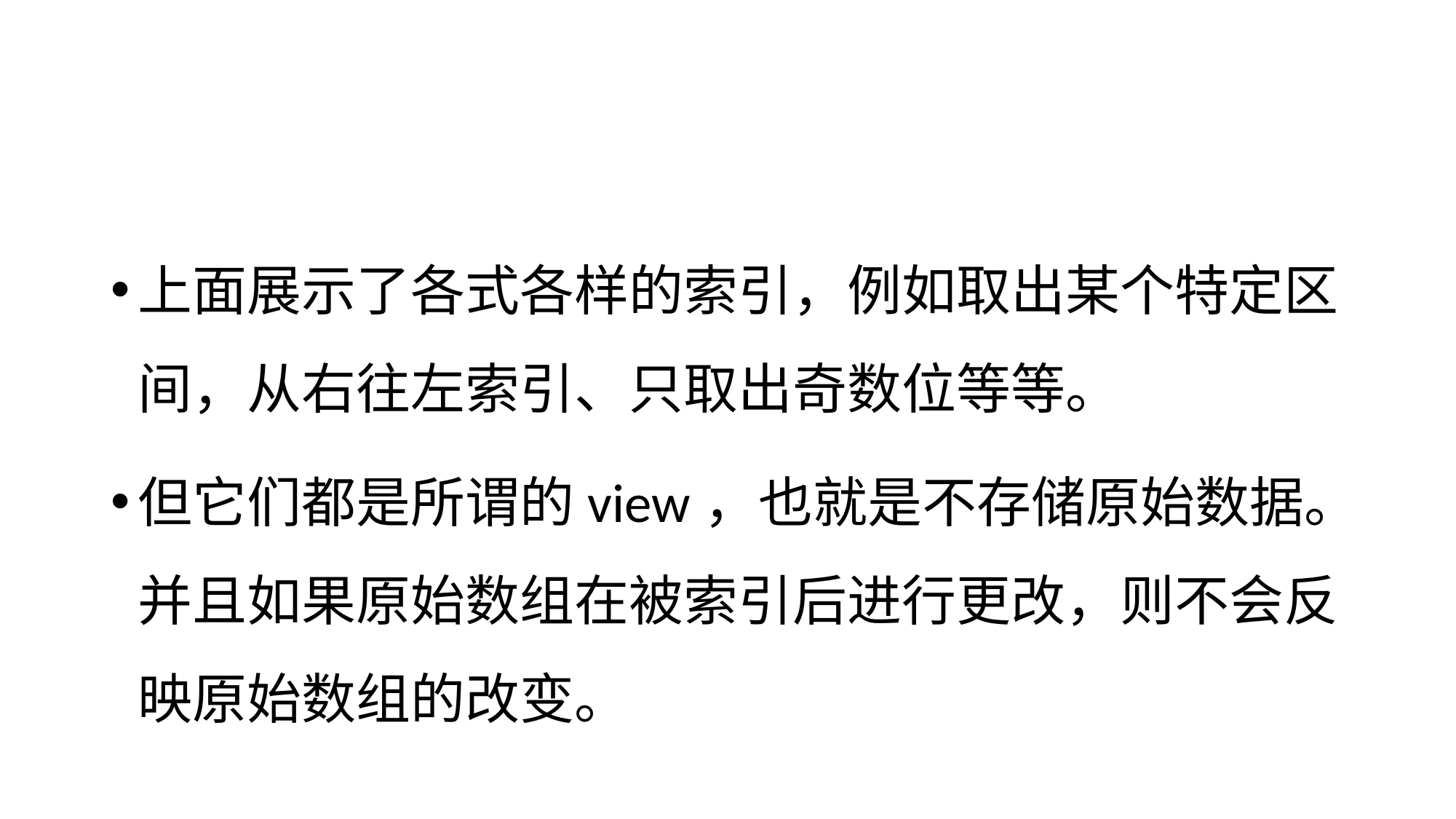

#
上面展示了各式各样的索引，例如取出某个特定区间，从右往左索引、只取出奇数位等等。
但它们都是所谓的view，也就是不存储原始数据。并且如果原始数组在被索引后进行更改，则不会反映原始数组的改变。